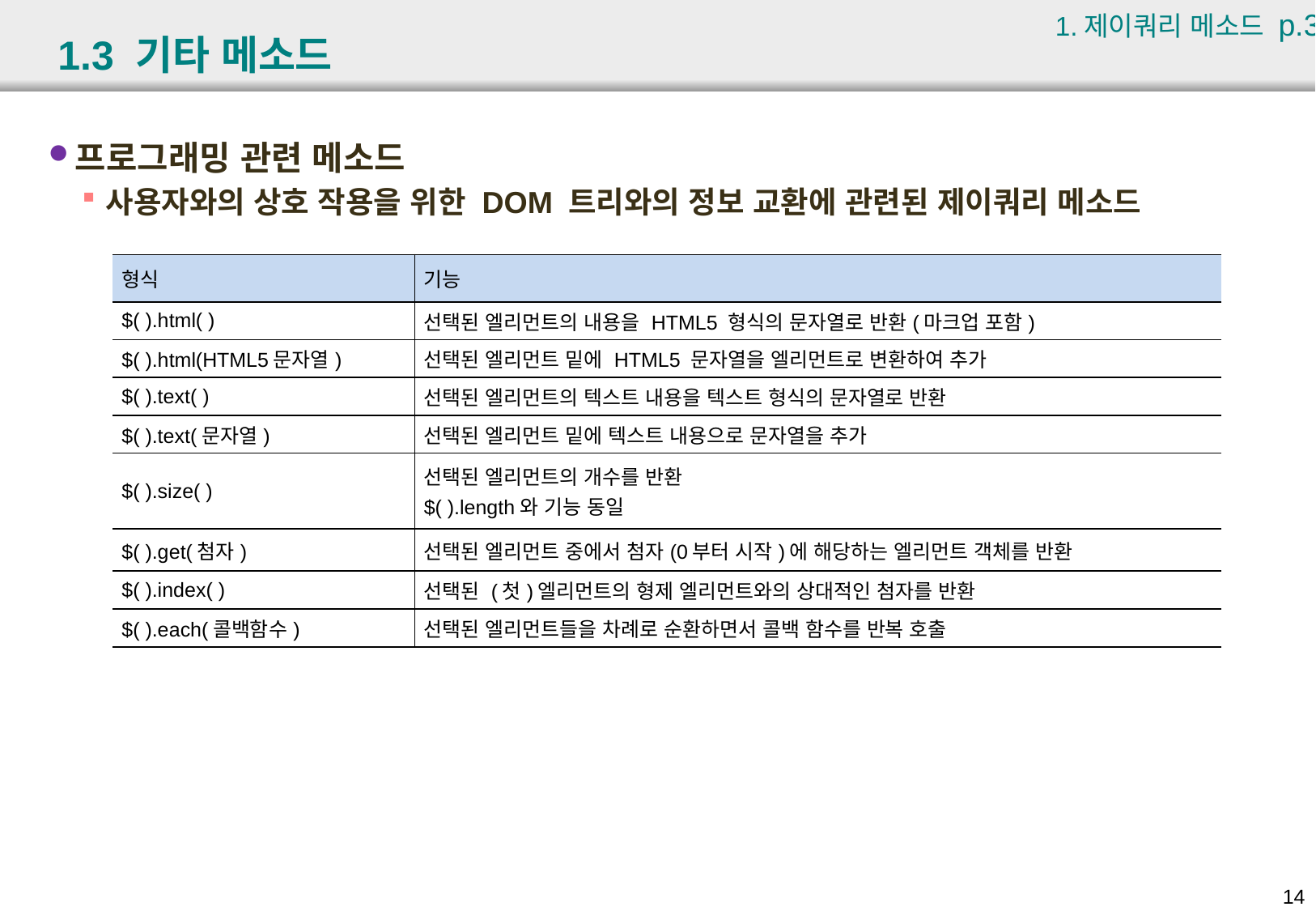

1.제이쿼리 메소드 p.373
# 1.3 기타 메소드
프로그래밍 관련 메소드
사용자와의 상호 작용을 위한 DOM 트리와의 정보 교환에 관련된 제이쿼리 메소드

| 형식 | 기능 |
| --- | --- |
| $( ).html( ) | 선택된 엘리먼트의 내용을 HTML5 형식의 문자열로 반환(마크업 포함) |
| $( ).html(HTML5문자열) | 선택된 엘리먼트 밑에 HTML5 문자열을 엘리먼트로 변환하여 추가 |
| $( ).text( ) | 선택된 엘리먼트의 텍스트 내용을 텍스트 형식의 문자열로 반환 |
| $( ).text(문자열) | 선택된 엘리먼트 밑에 텍스트 내용으로 문자열을 추가 |
| $( ).size( ) | 선택된 엘리먼트의 개수를 반환 $( ).length와 기능 동일 |
| $( ).get(첨자) | 선택된 엘리먼트 중에서 첨자(0부터 시작)에 해당하는 엘리먼트 객체를 반환 |
| $( ).index( ) | 선택된 (첫)엘리먼트의 형제 엘리먼트와의 상대적인 첨자를 반환 |
| $( ).each(콜백함수) | 선택된 엘리먼트들을 차례로 순환하면서 콜백 함수를 반복 호출 |